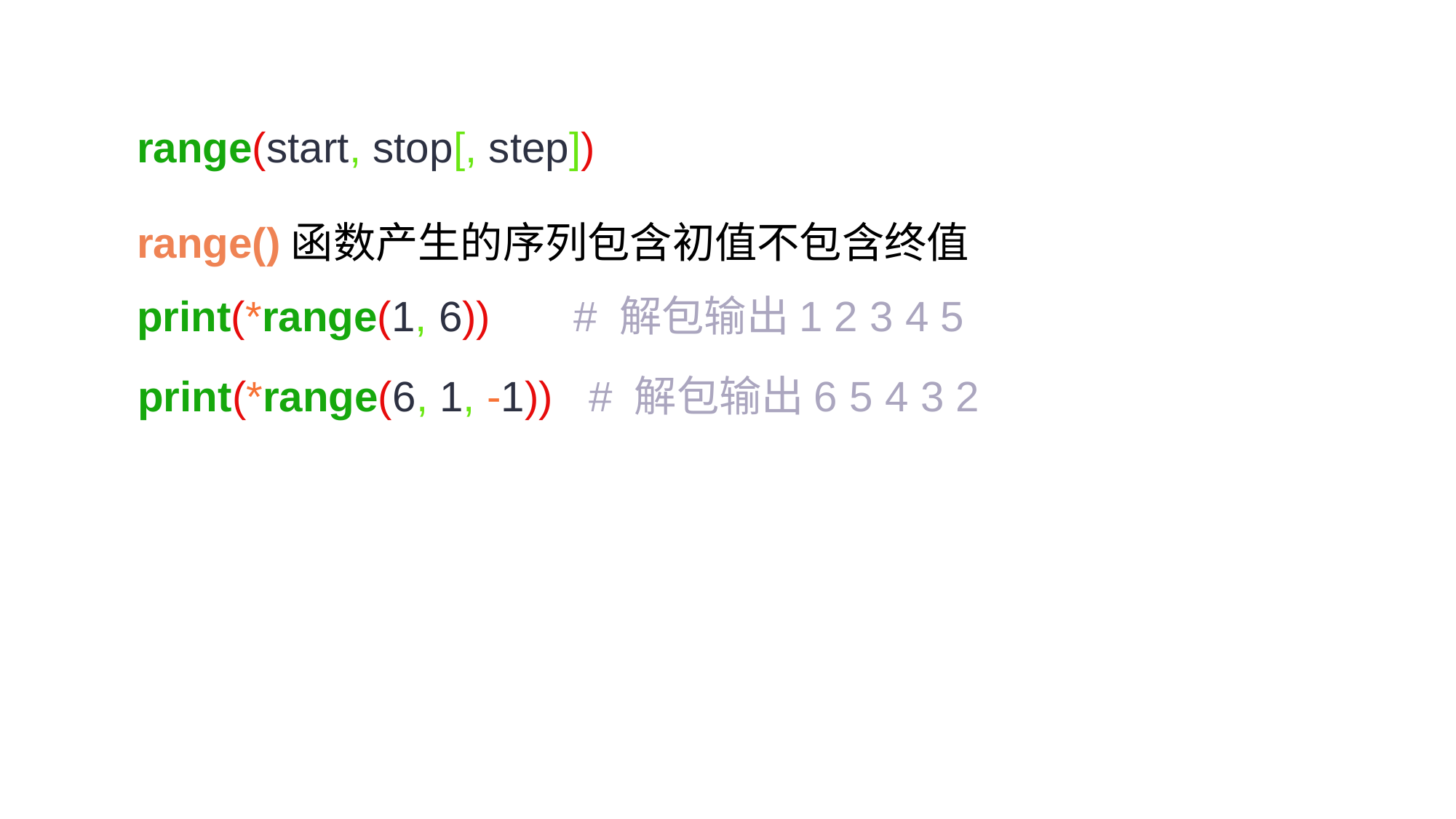

range(start, stop[, step])
range()函数产生的序列包含初值不包含终值
print(*range(1, 6))       # 解包输出1 2 3 4 5
print(*range(6, 1, -1))   # 解包输出6 5 4 3 2